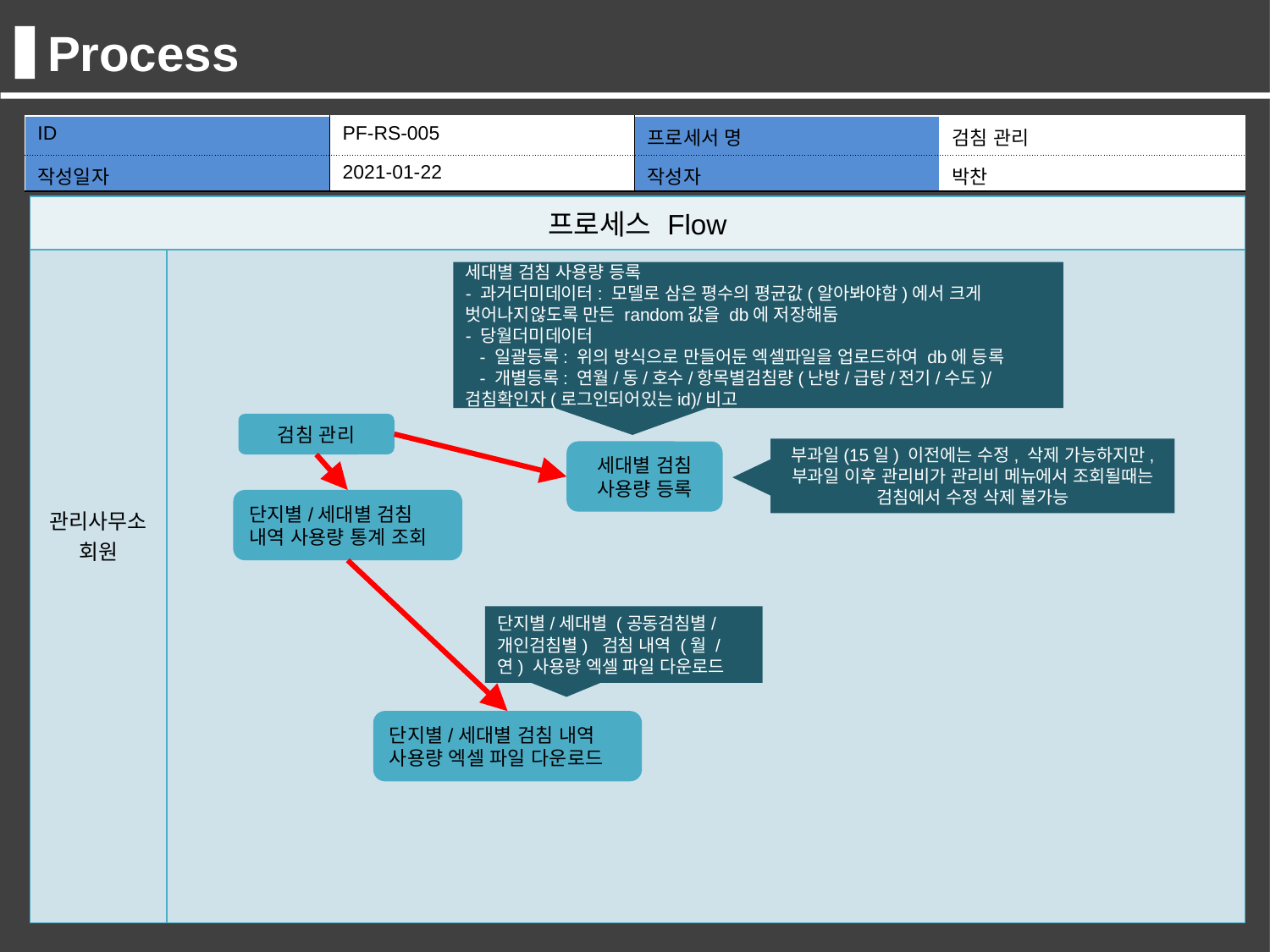

Process
Process

| ID | PF-RS-006 | 프로세서 명 | 최종합격자관리 |
| --- | --- | --- | --- |
| 작성일자 | 2016.05.11 | 작성자 | 김선도 |
| ID | PF-RS-005 | 프로세서 명 | 검침 관리 |
| --- | --- | --- | --- |
| 작성일자 | 2021-01-22 | 작성자 | 박찬 |
| 프로세스 Flow |  |
| --- | --- |
| 관리자 교사 |  |
| 프로세스 Flow |  |
| --- | --- |
| 관리사무소 회원 |  |
세대별 검침 사용량 등록
- 과거더미데이터: 모델로 삼은 평수의 평균값(알아봐야함)에서 크게 벗어나지않도록 만든 random값을 db에 저장해둠
- 당월더미데이터
  - 일괄등록: 위의 방식으로 만들어둔 엑셀파일을 업로드하여 db에 등록
  - 개별등록: 연월/동/호수/항목별검침량(난방/급탕/전기/수도)/검침확인자(로그인되어있는id)/비고
검침 관리
부과일(15일) 이전에는 수정, 삭제 가능하지만, 부과일 이후 관리비가 관리비 메뉴에서 조회될때는 검침에서 수정 삭제 불가능

세대별 검침 사용량 등록
1.면접 대상자 조회
단지별/세대별 검침 내역 사용량 통계 조회
단지별/세대별 (공동검침별/개인검침별)  검침 내역 (월 /연) 사용량 엑셀 파일 다운로드
단지별/세대별 검침 내역 사용량 엑셀 파일 다운로드